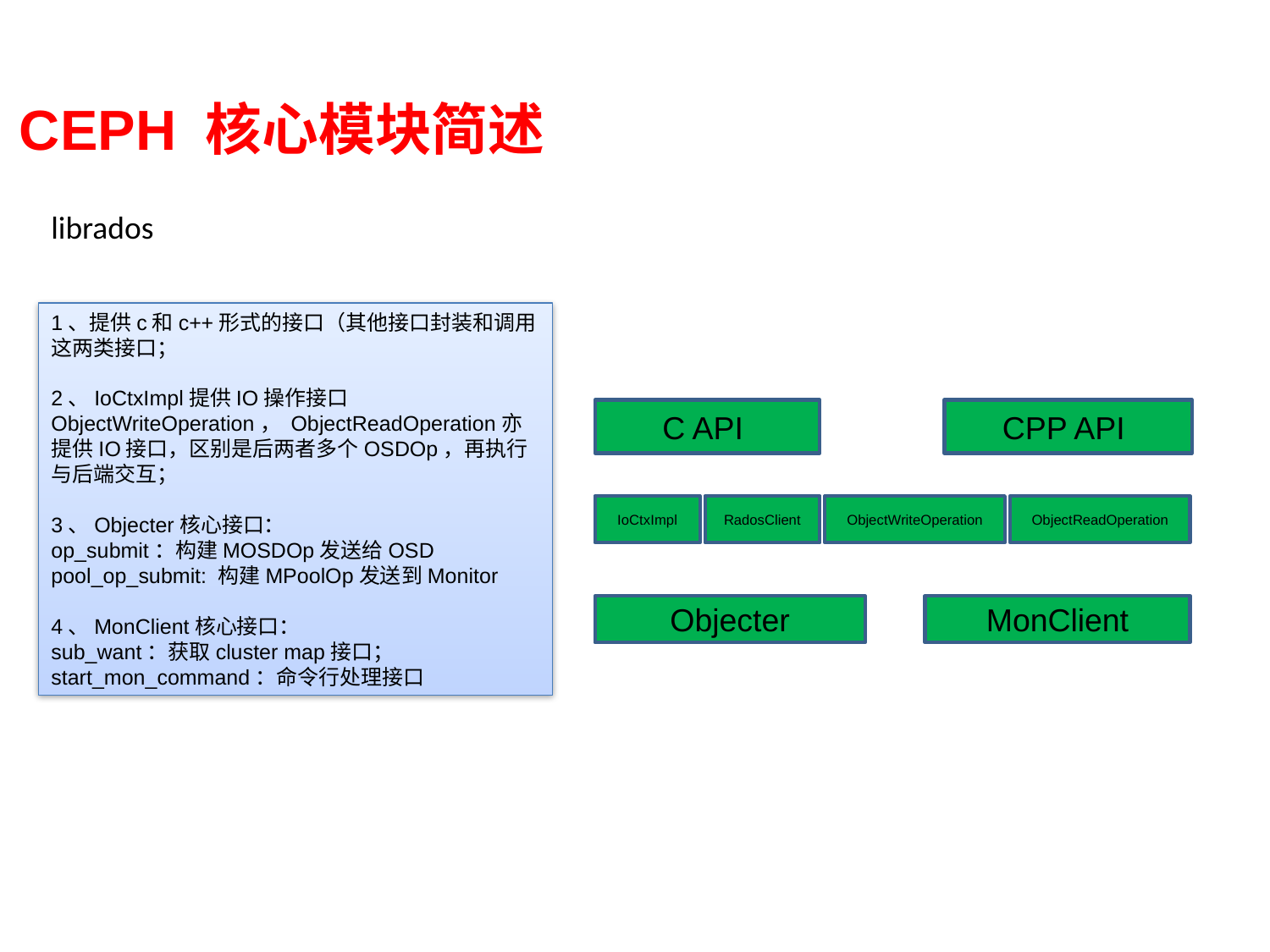

CEPH 核心模块简述
librados
1、提供c和c++形式的接口（其他接口封装和调用这两类接口；

2、IoCtxImpl提供IO操作接口
ObjectWriteOperation， ObjectReadOperation亦提供IO接口，区别是后两者多个OSDOp，再执行与后端交互；

3、Objecter核心接口：
op_submit：构建MOSDOp发送给OSD
pool_op_submit: 构建MPoolOp发送到Monitor

4、MonClient核心接口：
sub_want：获取cluster map接口；
start_mon_command：命令行处理接口
C API
CPP API
IoCtxImpl
RadosClient
ObjectWriteOperation
ObjectReadOperation
Objecter
MonClient